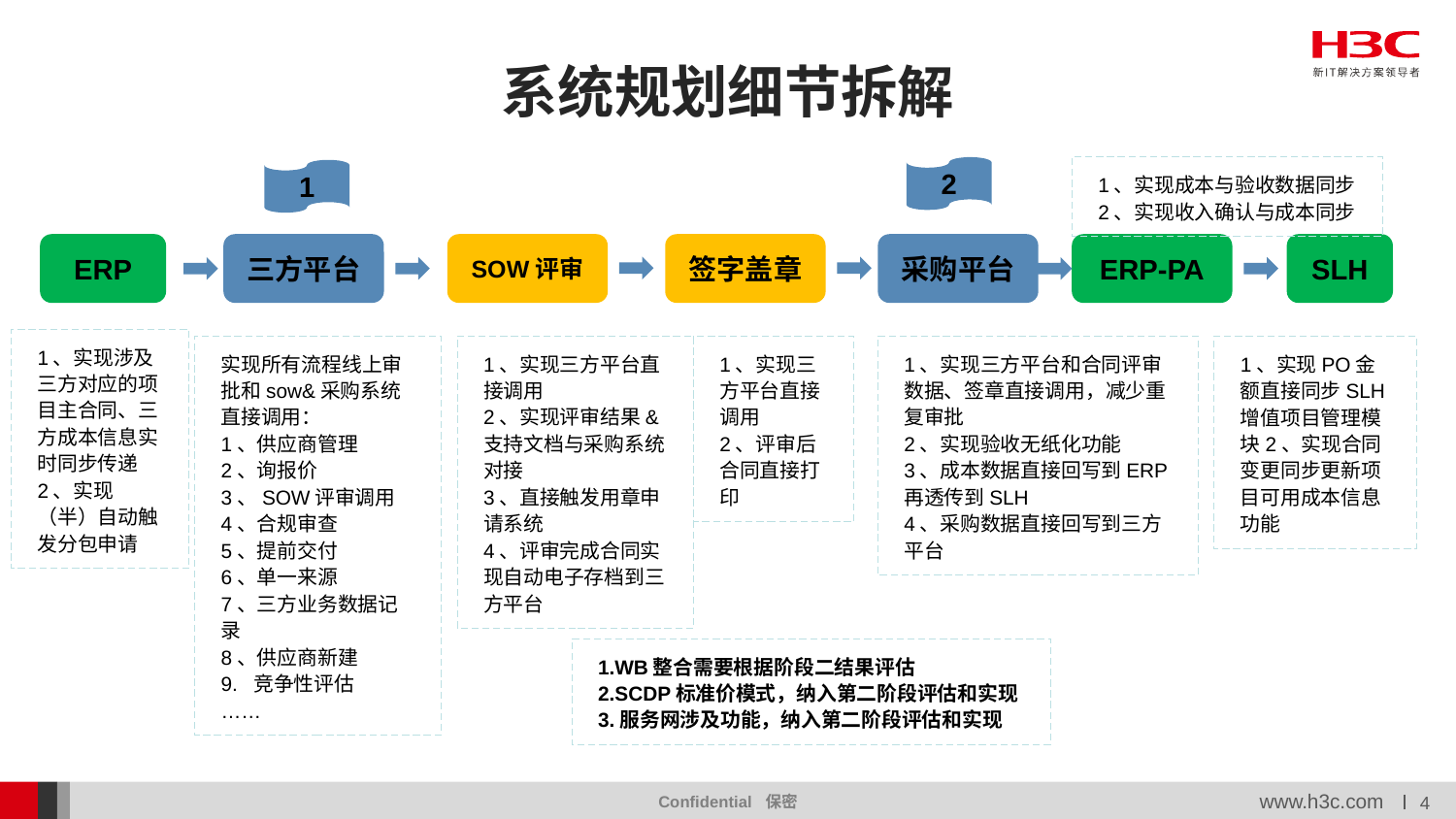

# 系统规划细节拆解
1、实现成本与验收数据同步
2、实现收入确认与成本同步
2
1
ERP
三方平台
SOW评审
签字盖章
采购平台
ERP-PA
SLH

1、实现涉及三方对应的项目主合同、三方成本信息实时同步传递
2、实现（半）自动触发分包申请
实现所有流程线上审批和sow&采购系统直接调用：
1、供应商管理
2、询报价
3、SOW评审调用
4、合规审查
5、提前交付
6、单一来源
7、三方业务数据记录
8、供应商新建
9.  竞争性评估
……
1、实现三方平台直接调用
2、实现评审结果&支持文档与采购系统对接
3、直接触发用章申请系统
4、评审完成合同实现自动电子存档到三方平台
1、实现三方平台直接调用
2、评审后合同直接打印
1、实现三方平台和合同评审数据、签章直接调用，减少重复审批
2、实现验收无纸化功能
3、成本数据直接回写到ERP再透传到SLH
4、采购数据直接回写到三方平台
1、实现PO金额直接同步SLH增值项目管理模块2、实现合同变更同步更新项目可用成本信息功能
1.WB整合需要根据阶段二结果评估
2.SCDP标准价模式，纳入第二阶段评估和实现
3.服务网涉及功能，纳入第二阶段评估和实现